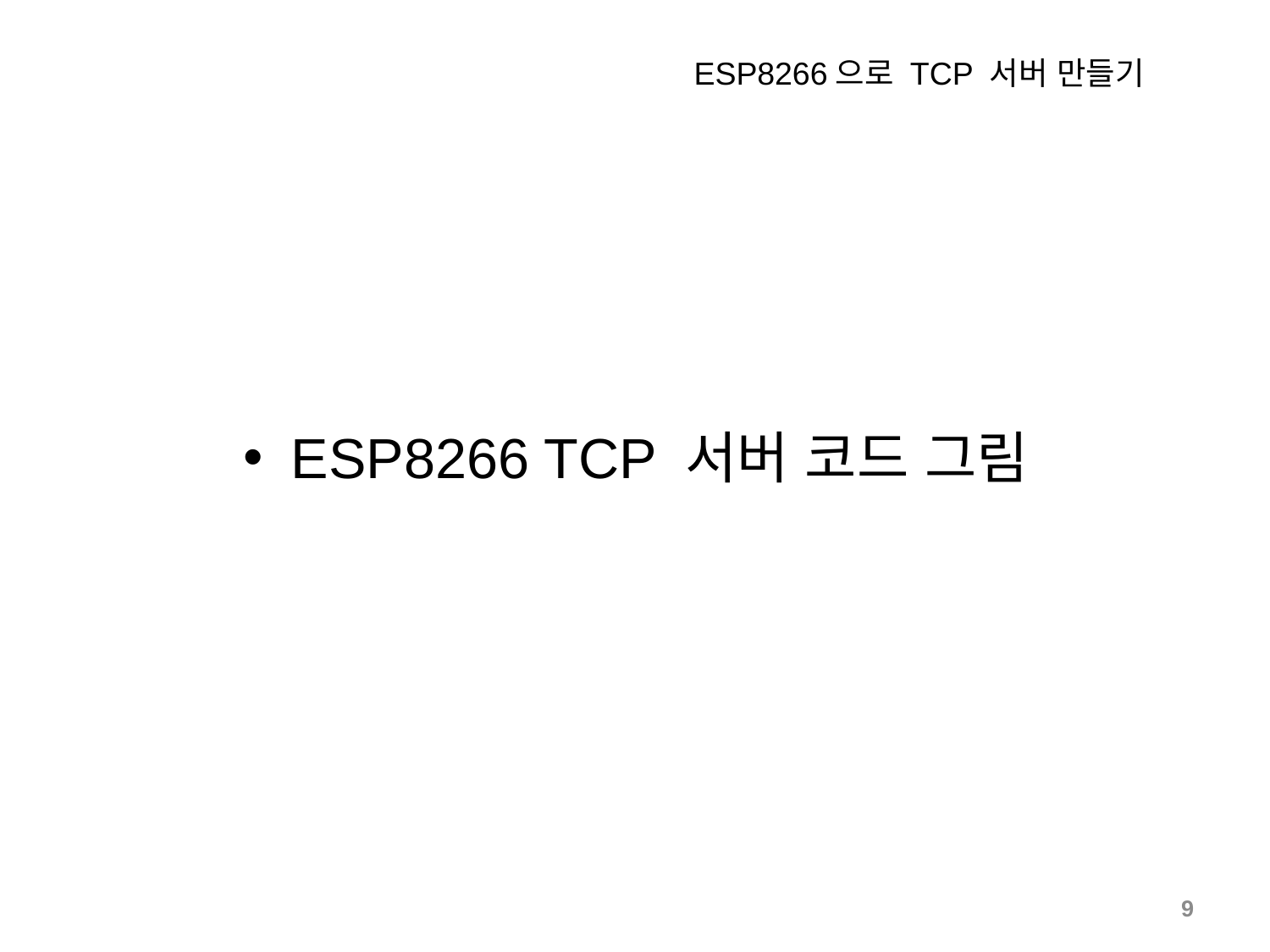

# ESP8266으로 TCP 서버 만들기
ESP8266 TCP 서버 코드 그림
9